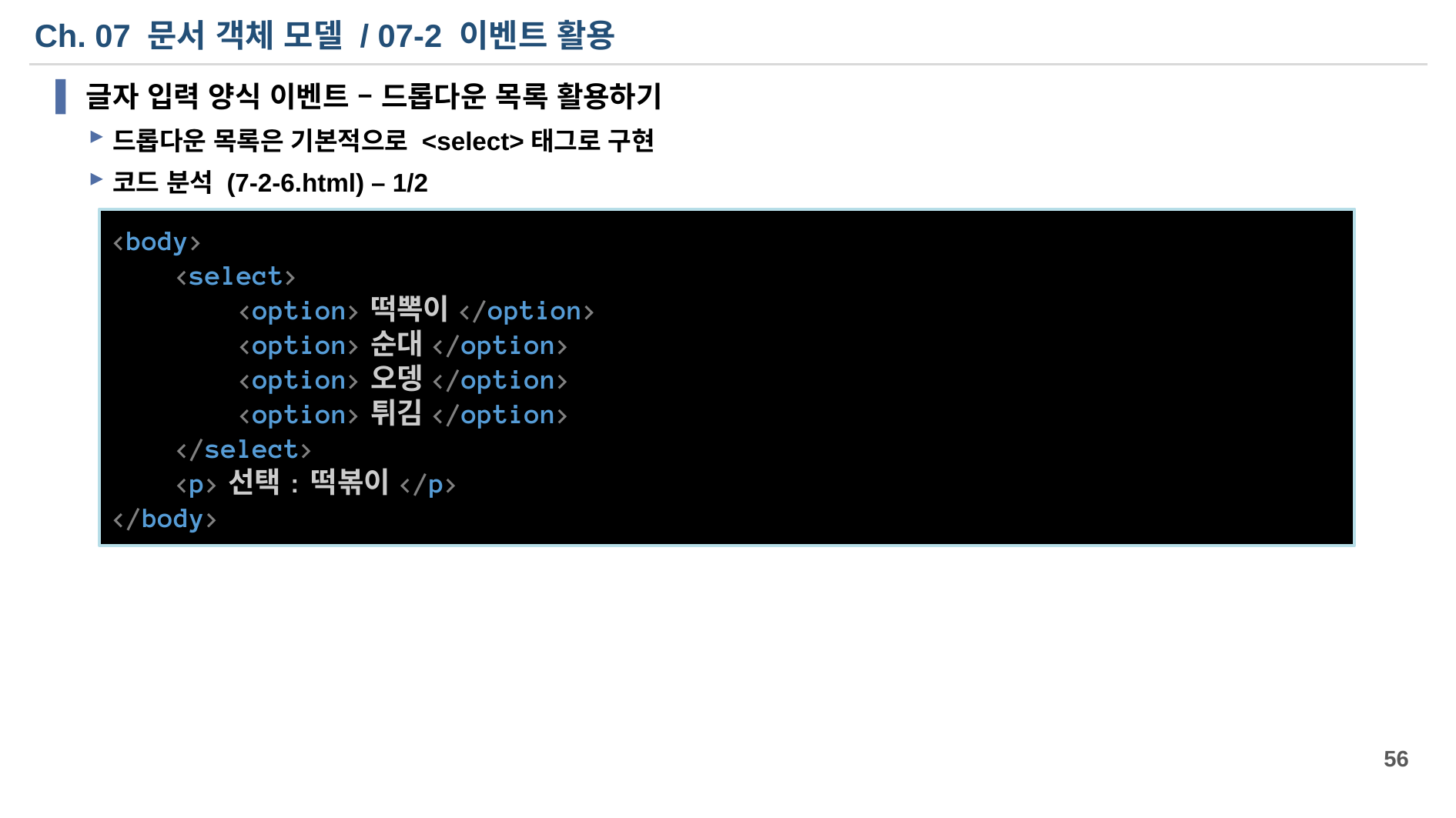

# Ch. 07 문서 객체 모델 / 07-2 이벤트 활용
글자 입력 양식 이벤트 – 드롭다운 목록 활용하기
드롭다운 목록은 기본적으로 <select>태그로 구현
코드 분석 (7-2-6.html) – 1/2
<body>
    <select>
        <option>떡뽁이</option>
        <option>순대</option>
        <option>오뎅</option>
        <option>튀김</option>
    </select>
    <p>선택:떡볶이</p>
</body>
56